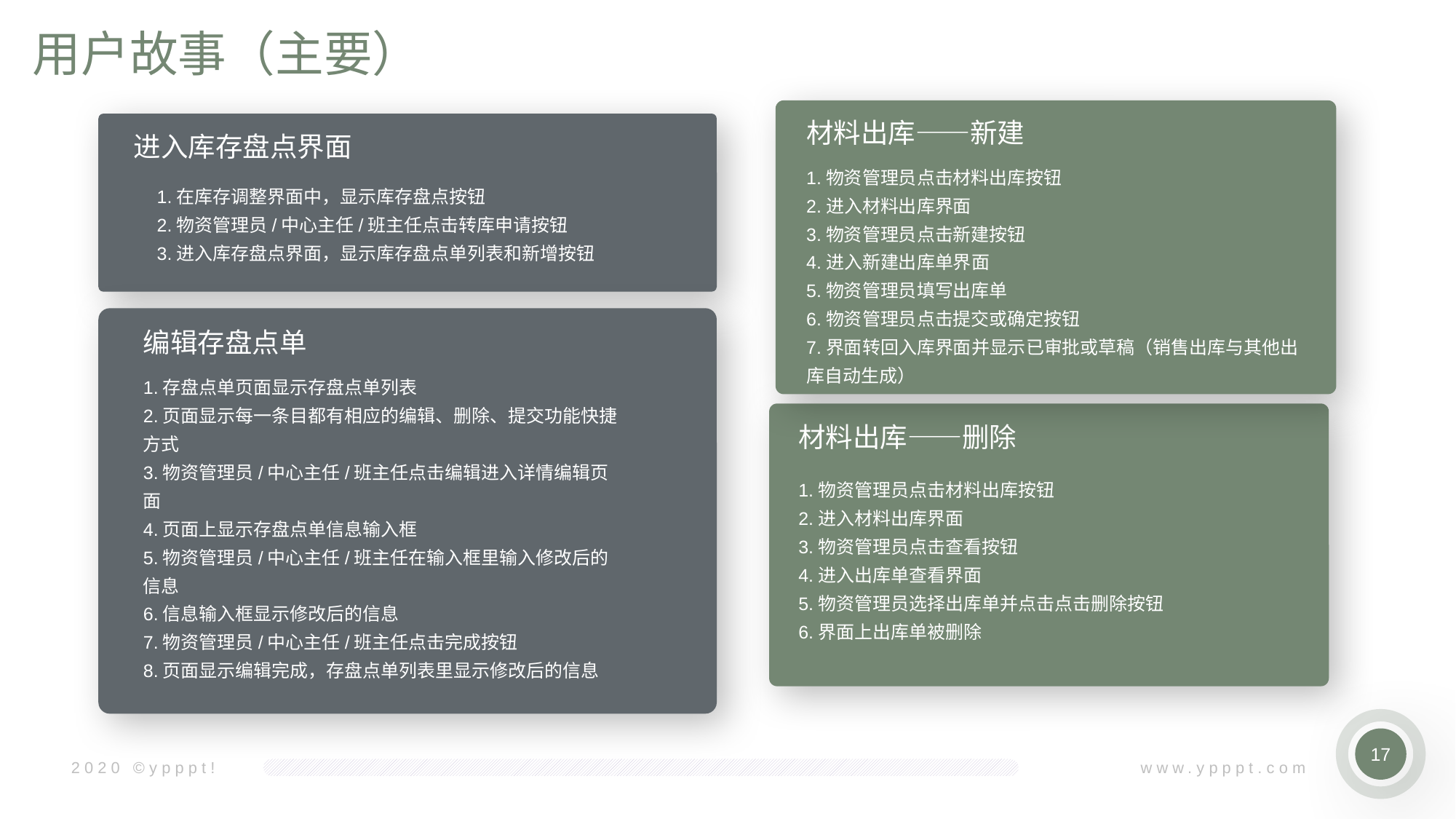

用户故事（主要）

材料出库——新建

进入库存盘点界面
1.物资管理员点击材料出库按钮
2.进入材料出库界面
3.物资管理员点击新建按钮
4.进入新建出库单界面
5.物资管理员填写出库单
6.物资管理员点击提交或确定按钮
7.界面转回入库界面并显示已审批或草稿（销售出库与其他出库自动生成）
1.在库存调整界面中，显示库存盘点按钮
2.物资管理员/中心主任/班主任点击转库申请按钮
3.进入库存盘点界面，显示库存盘点单列表和新增按钮

编辑存盘点单
1.存盘点单页面显示存盘点单列表
2.页面显示每一条目都有相应的编辑、删除、提交功能快捷方式
3.物资管理员/中心主任/班主任点击编辑进入详情编辑页面
4.页面上显示存盘点单信息输入框
5.物资管理员/中心主任/班主任在输入框里输入修改后的信息
6.信息输入框显示修改后的信息
7.物资管理员/中心主任/班主任点击完成按钮
8.页面显示编辑完成，存盘点单列表里显示修改后的信息

材料出库——删除
1.物资管理员点击材料出库按钮
2.进入材料出库界面
3.物资管理员点击查看按钮
4.进入出库单查看界面
5.物资管理员选择出库单并点击点击删除按钮
6.界面上出库单被删除

17
2020 ©ypppt!
www.ypppt.com